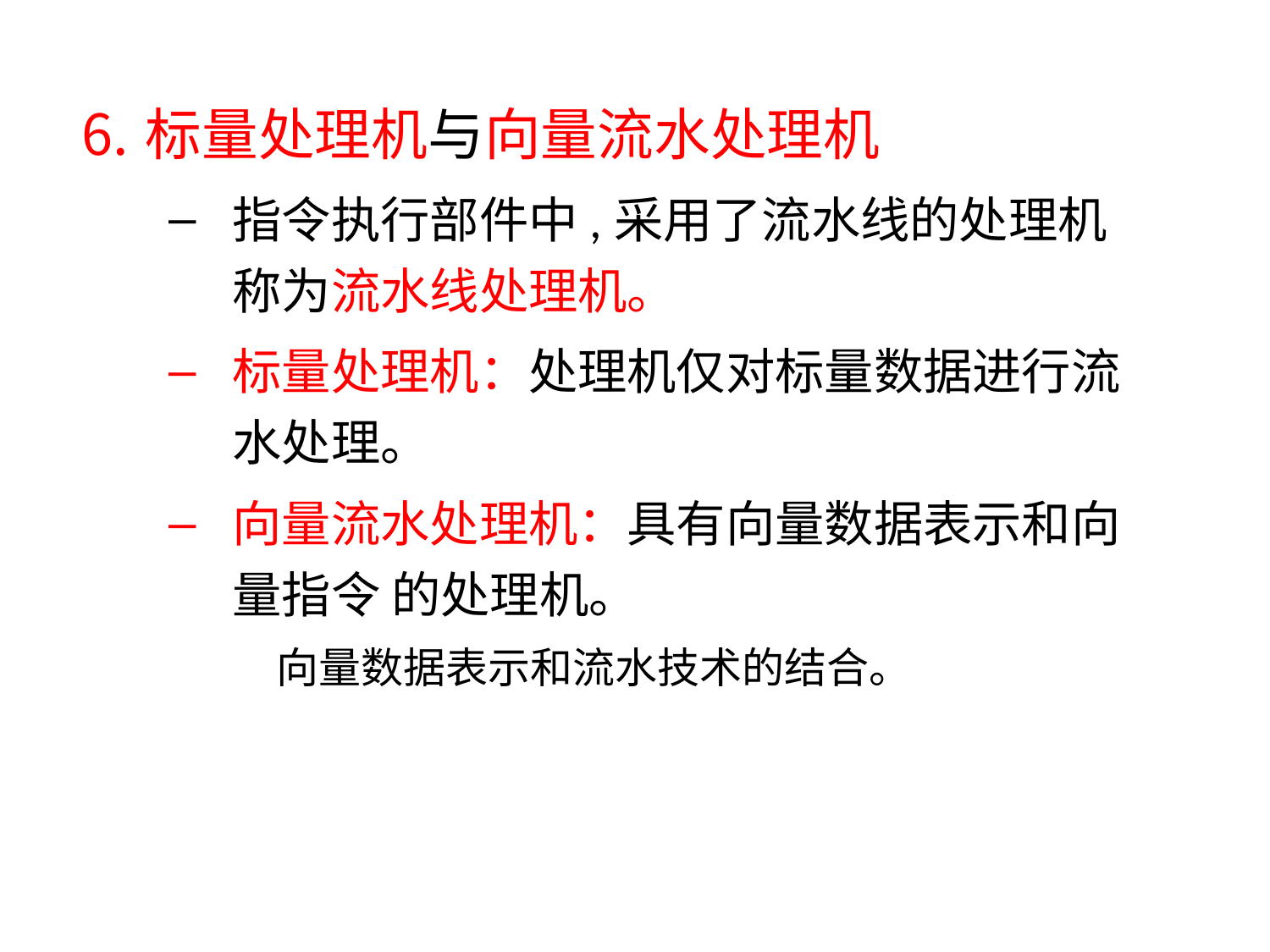

标量处理机与向量流水处理机
指令执行部件中,采用了流水线的处理机称为流水线处理机。
标量处理机：处理机仅对标量数据进行流水处理。
向量流水处理机：具有向量数据表示和向量指令 的处理机。
      向量数据表示和流水技术的结合。